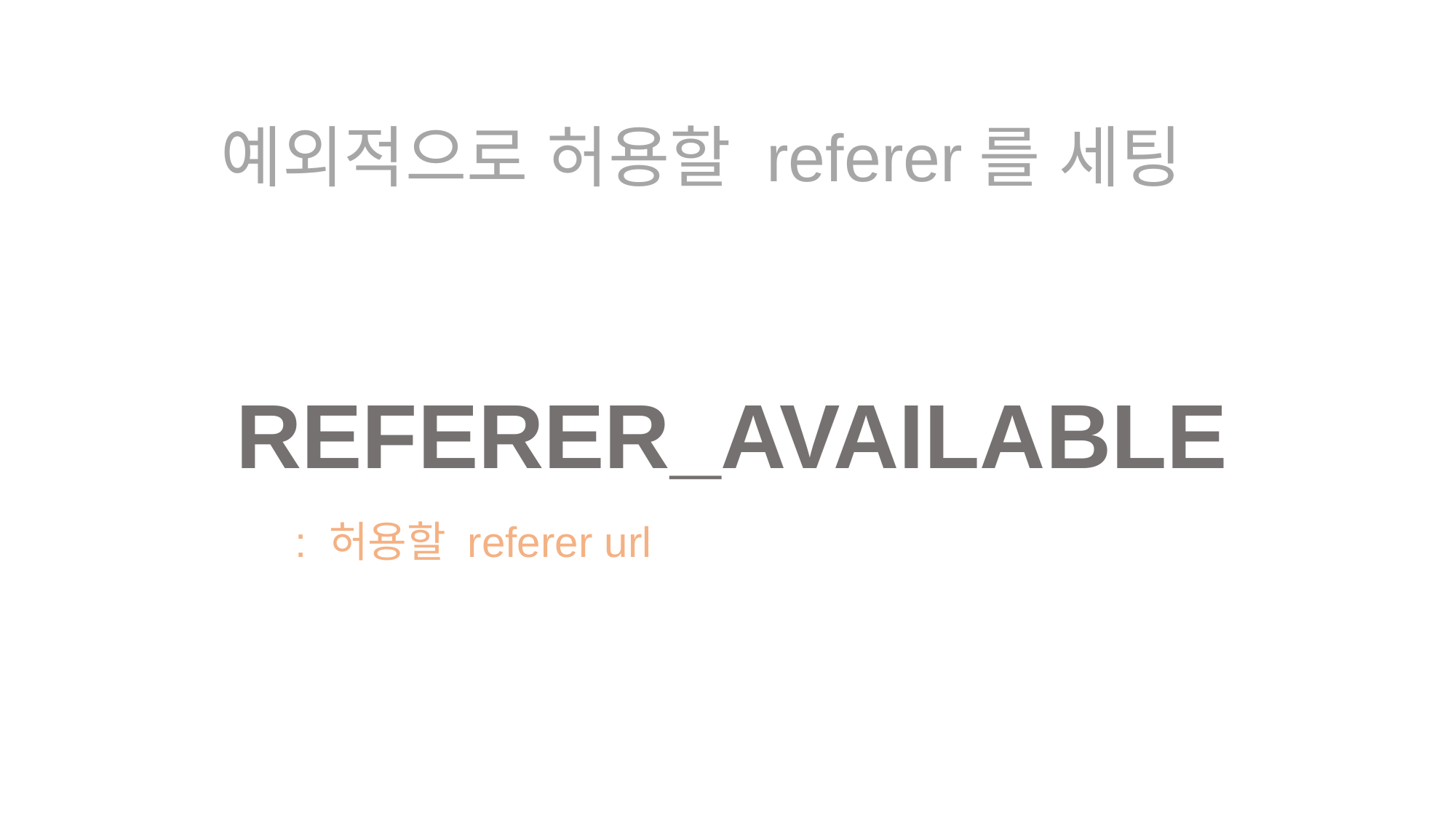

예외적으로 허용할 referer를 세팅
REFERER_AVAILABLE
: 허용할 referer url